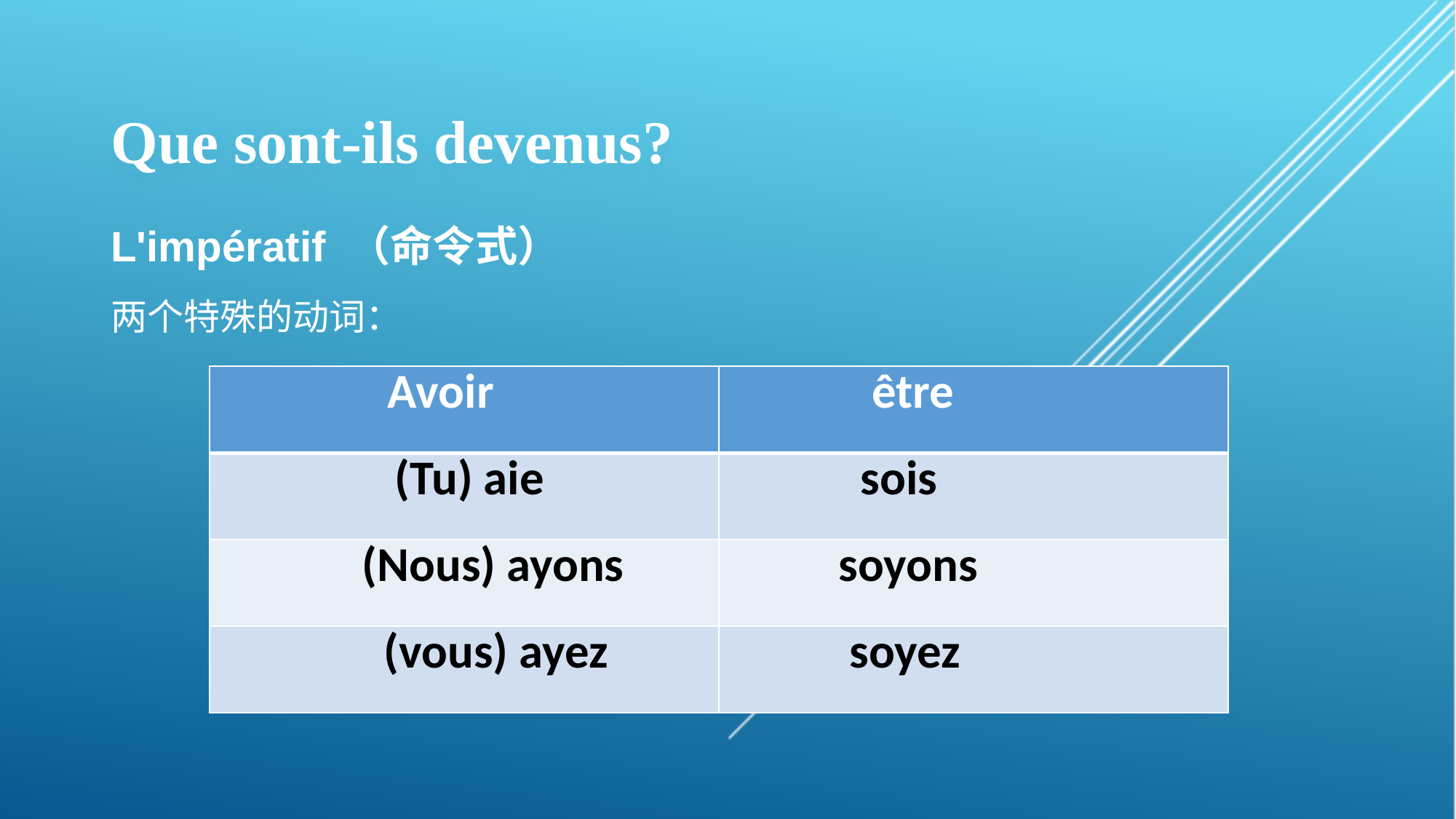

# Que sont-ils devenus?
L'impératif （命令式）
两个特殊的动词：

| Avoir | être |
| --- | --- |
| (Tu) aie | sois |
| (Nous) ayons | soyons |
| (vous) ayez | soyez |